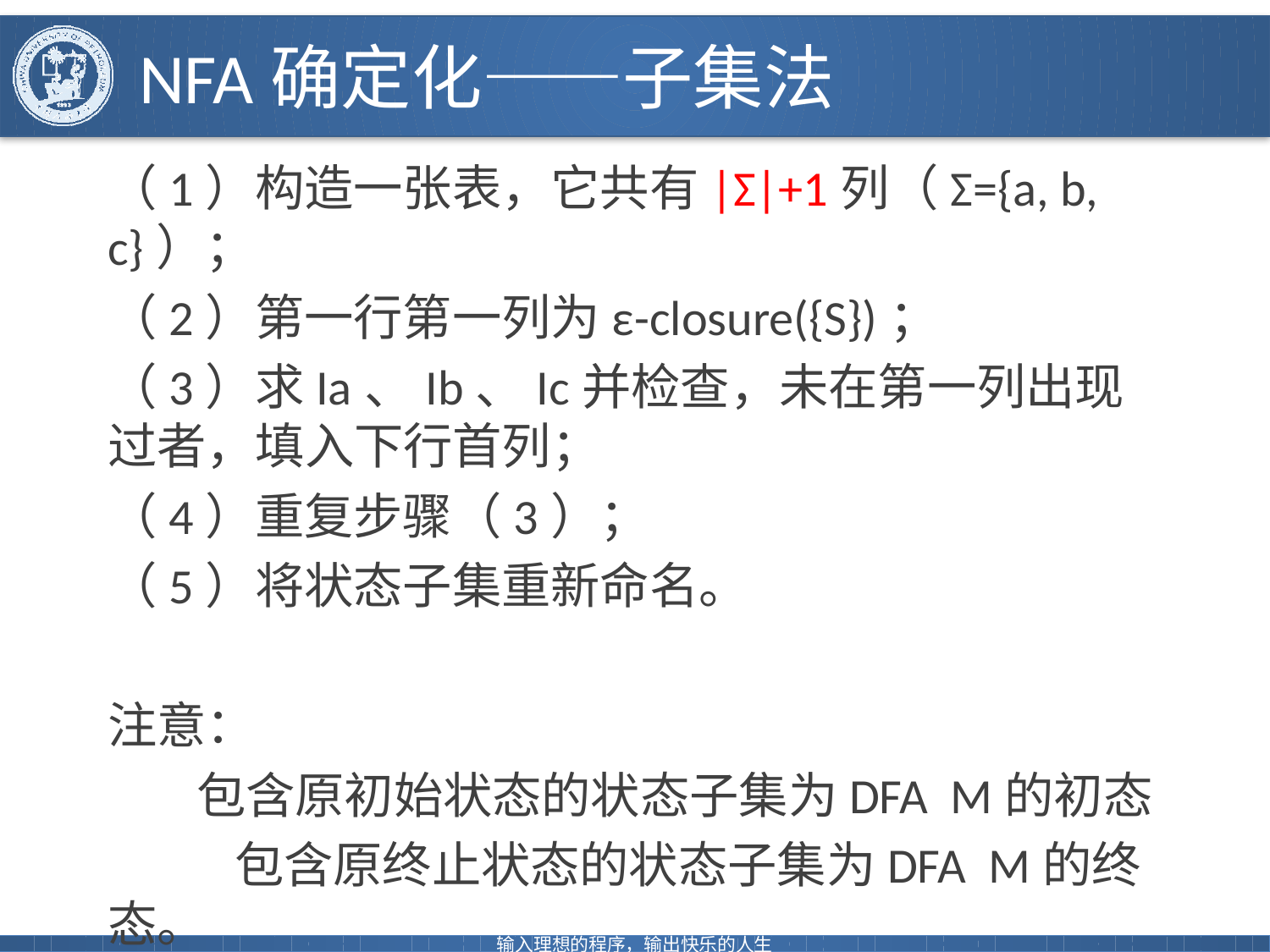

# NFA确定化——子集法
（1）构造一张表，它共有|Σ|+1列（Σ={a, b, c}）；
（2）第一行第一列为ε-closure({S})；
（3）求Ia、Ib、Ic并检查，未在第一列出现过者，填入下行首列；
（4）重复步骤（3）；
（5）将状态子集重新命名。

注意：
       包含原初始状态的状态子集为DFA  M的初态
	包含原终止状态的状态子集为DFA  M的终态。